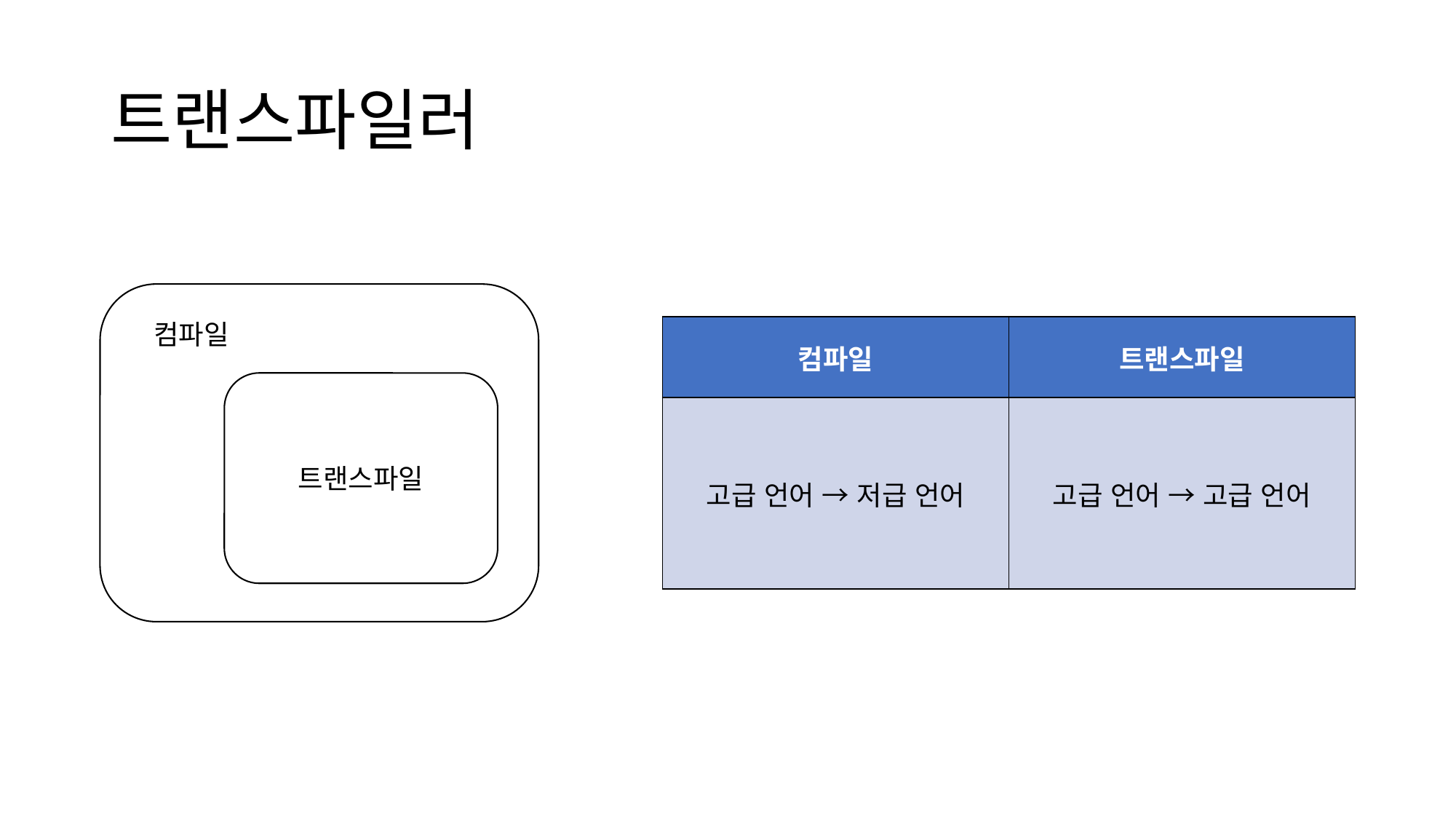

# 트랜스파일러

컴파일
| 컴파일 | 트랜스파일 |
| --- | --- |
| 고급 언어 → 저급 언어 | 고급 언어 → 고급 언어 |
트랜스파일